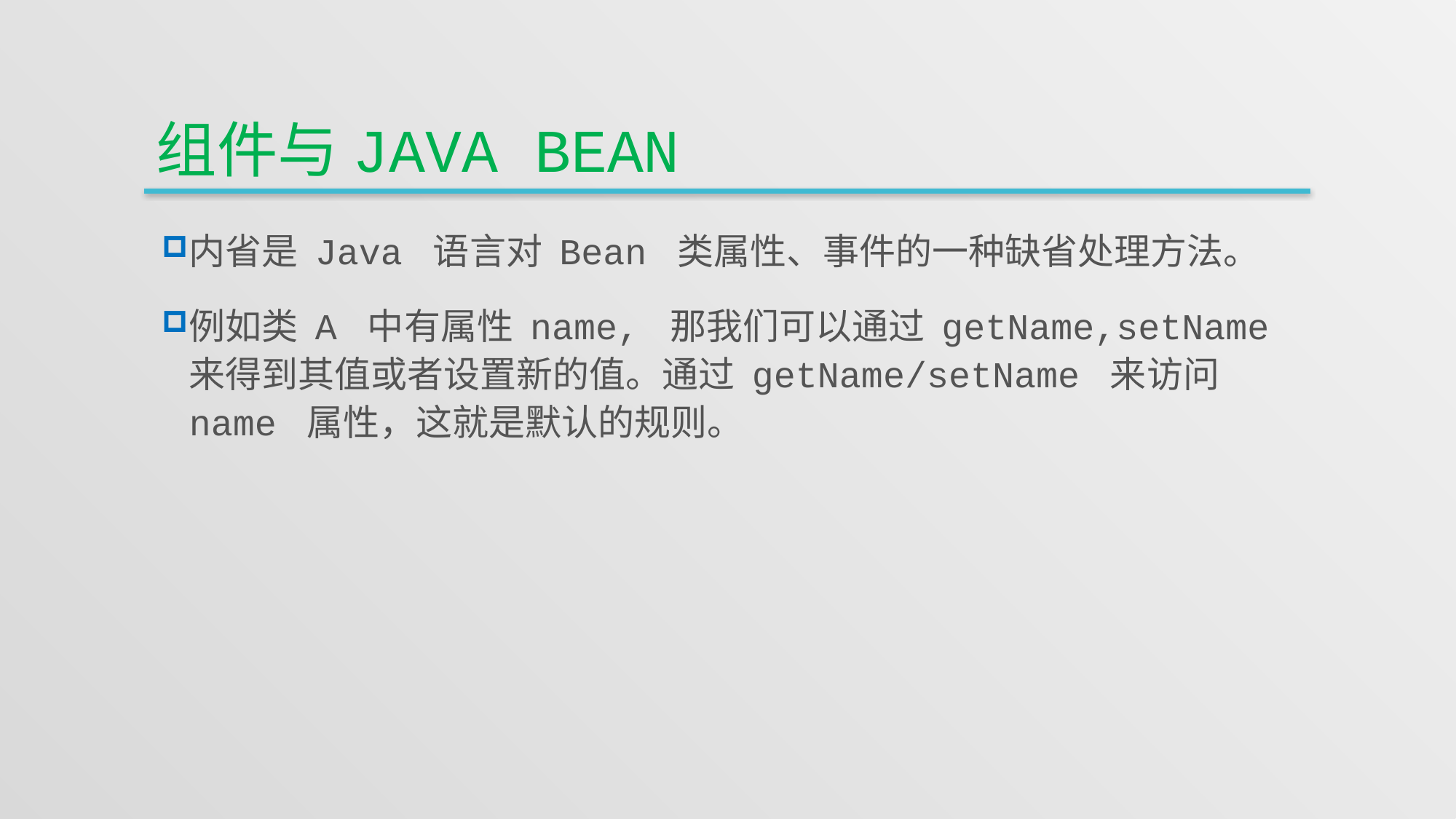

# 组件与java bean
内省是 Java 语言对 Bean 类属性、事件的一种缺省处理方法。
例如类 A 中有属性 name, 那我们可以通过 getName,setName 来得到其值或者设置新的值。通过 getName/setName 来访问 name 属性，这就是默认的规则。